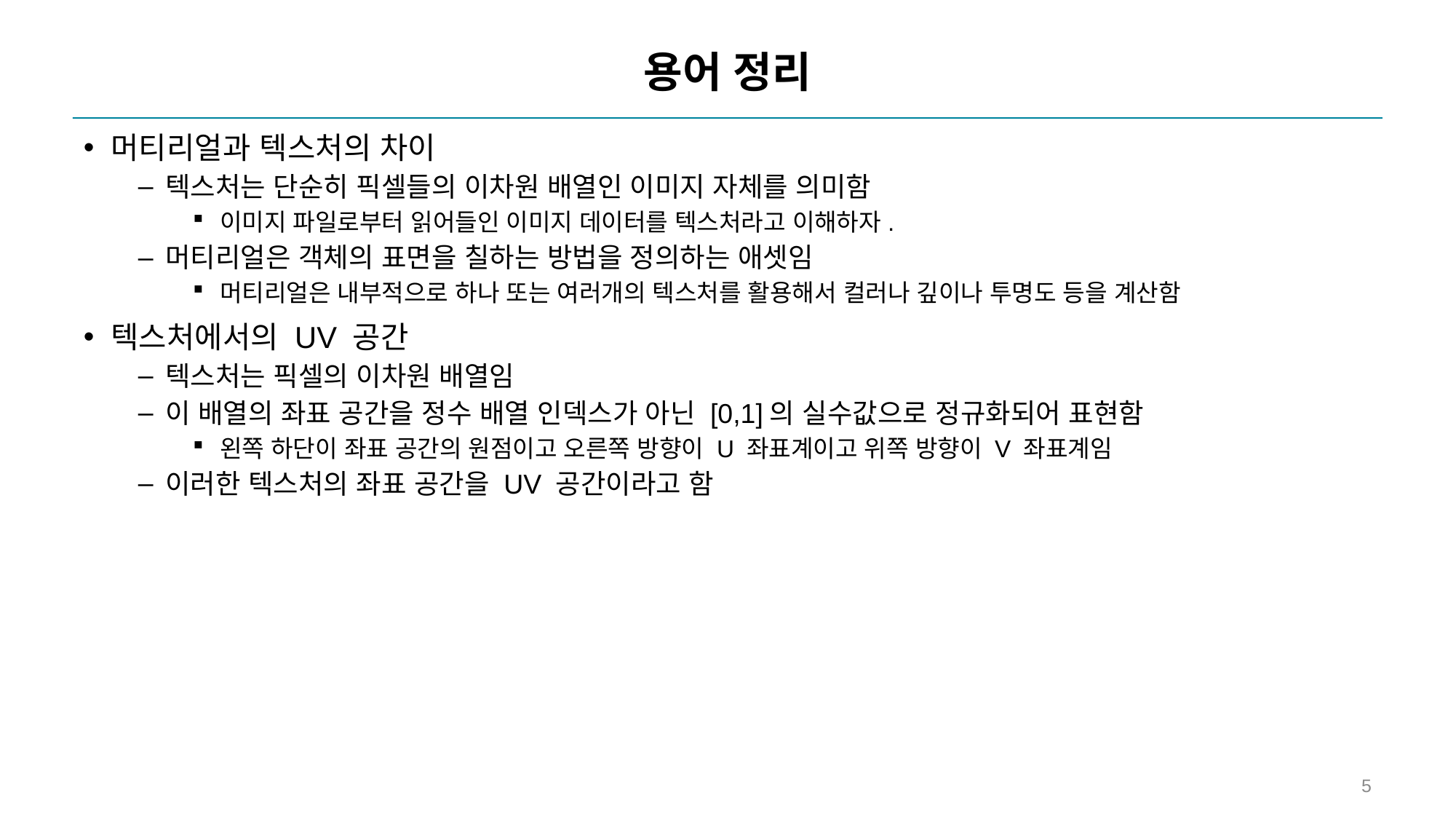

# 용어 정리
머티리얼과 텍스처의 차이
텍스처는 단순히 픽셀들의 이차원 배열인 이미지 자체를 의미함
이미지 파일로부터 읽어들인 이미지 데이터를 텍스처라고 이해하자.
머티리얼은 객체의 표면을 칠하는 방법을 정의하는 애셋임
머티리얼은 내부적으로 하나 또는 여러개의 텍스처를 활용해서 컬러나 깊이나 투명도 등을 계산함
텍스처에서의 UV 공간
텍스처는 픽셀의 이차원 배열임
이 배열의 좌표 공간을 정수 배열 인덱스가 아닌 [0,1]의 실수값으로 정규화되어 표현함
왼쪽 하단이 좌표 공간의 원점이고 오른쪽 방향이 U 좌표계이고 위쪽 방향이 V 좌표계임
이러한 텍스처의 좌표 공간을 UV 공간이라고 함

5